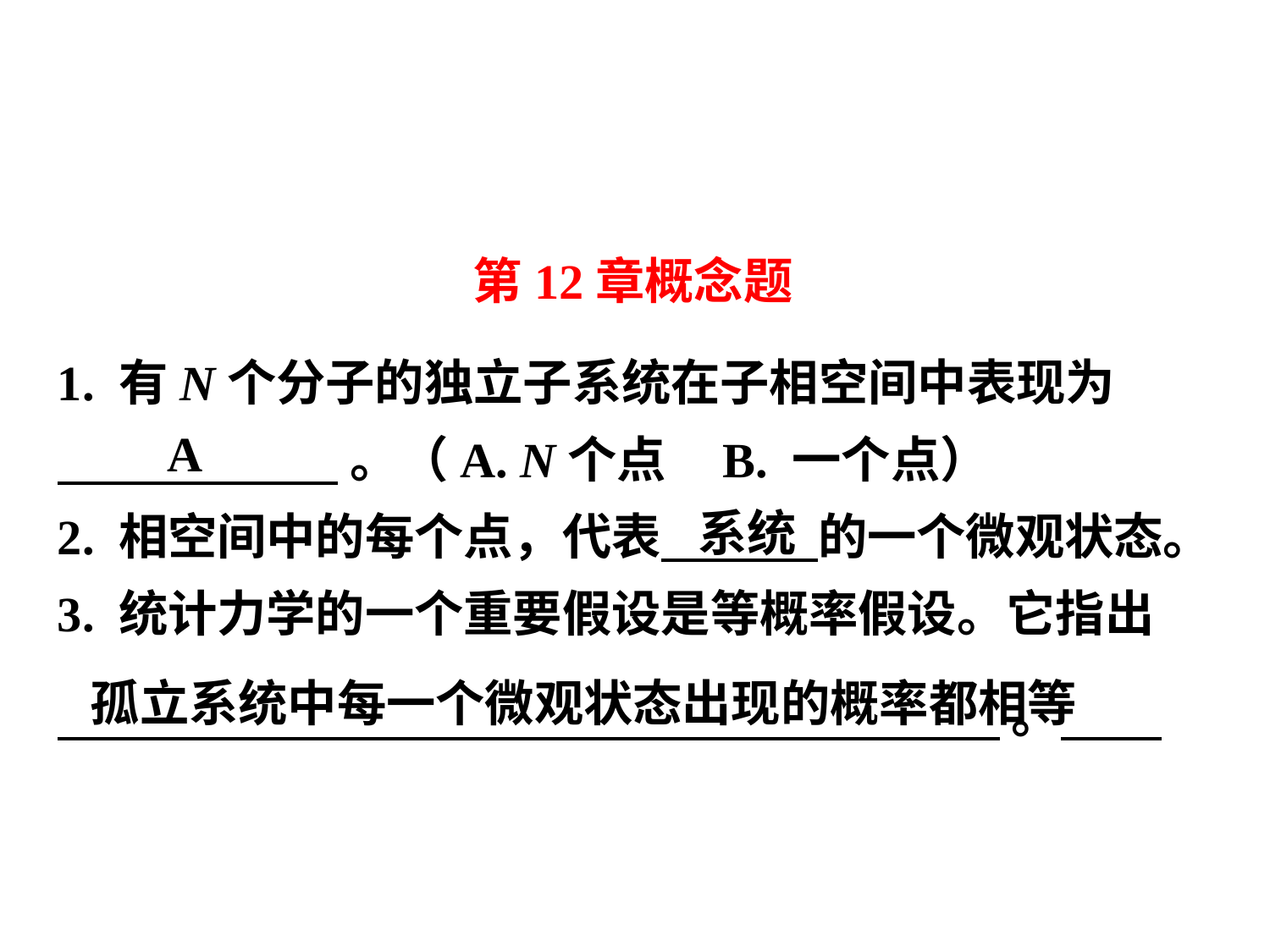

第12章概念题
1. 有N个分子的独立子系统在子相空间中表现为
                         。（A. N个点    B. 一个点）
2. 相空间中的每个点，代表              的一个微观状态。
3. 统计力学的一个重要假设是等概率假设。它指出
                                                                                    。
A
系统
孤立系统中每一个微观状态出现的概率都相等